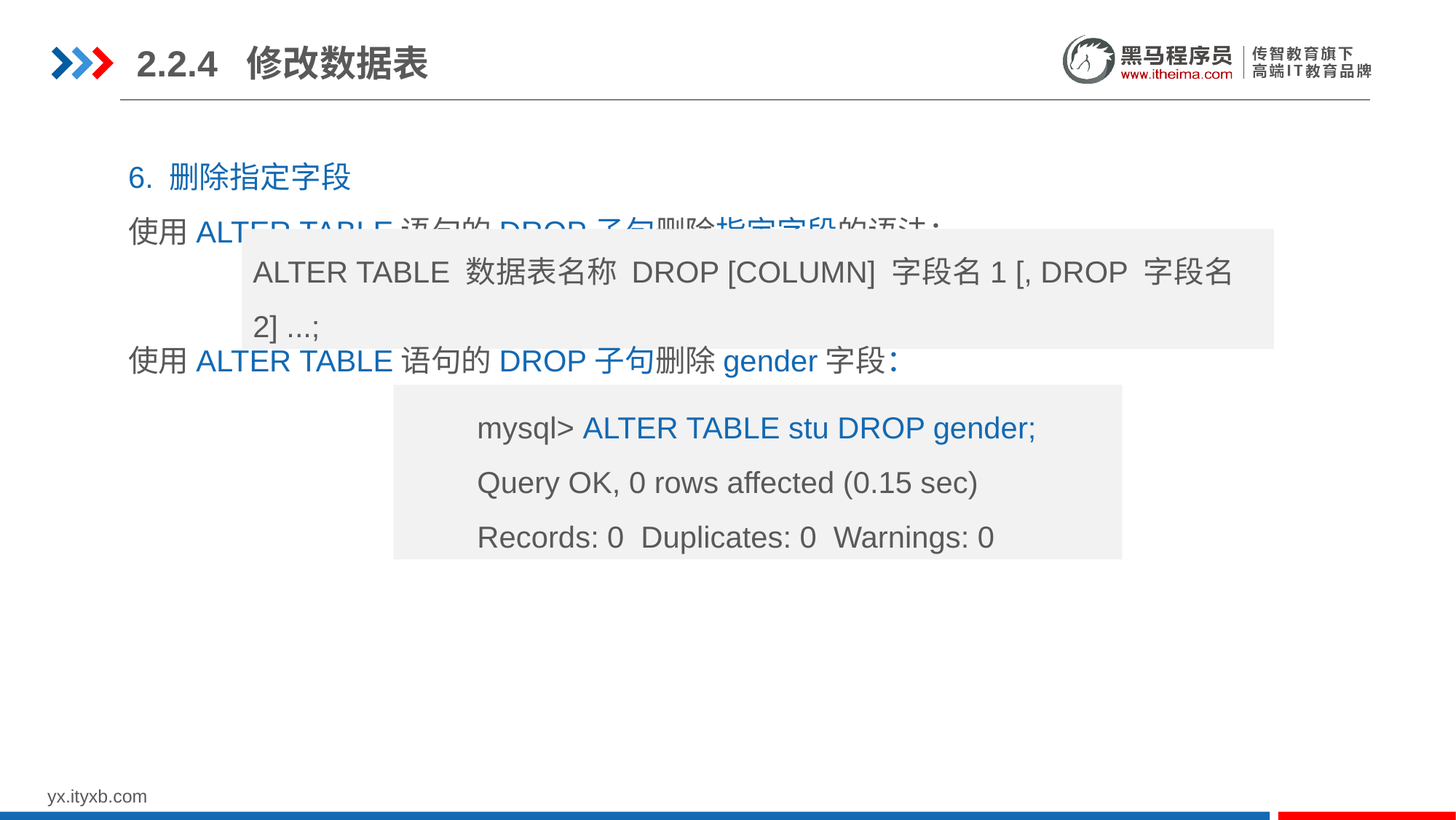

2.2.4  修改数据表
6. 删除指定字段
使用ALTER TABLE语句的DROP子句删除指定字段的语法：
ALTER TABLE 数据表名称 DROP [COLUMN] 字段名1 [, DROP 字段名2] ...;
使用ALTER TABLE语句的DROP子句删除gender字段：
mysql> ALTER TABLE stu DROP gender;
Query OK, 0 rows affected (0.15 sec)
Records: 0  Duplicates: 0  Warnings: 0